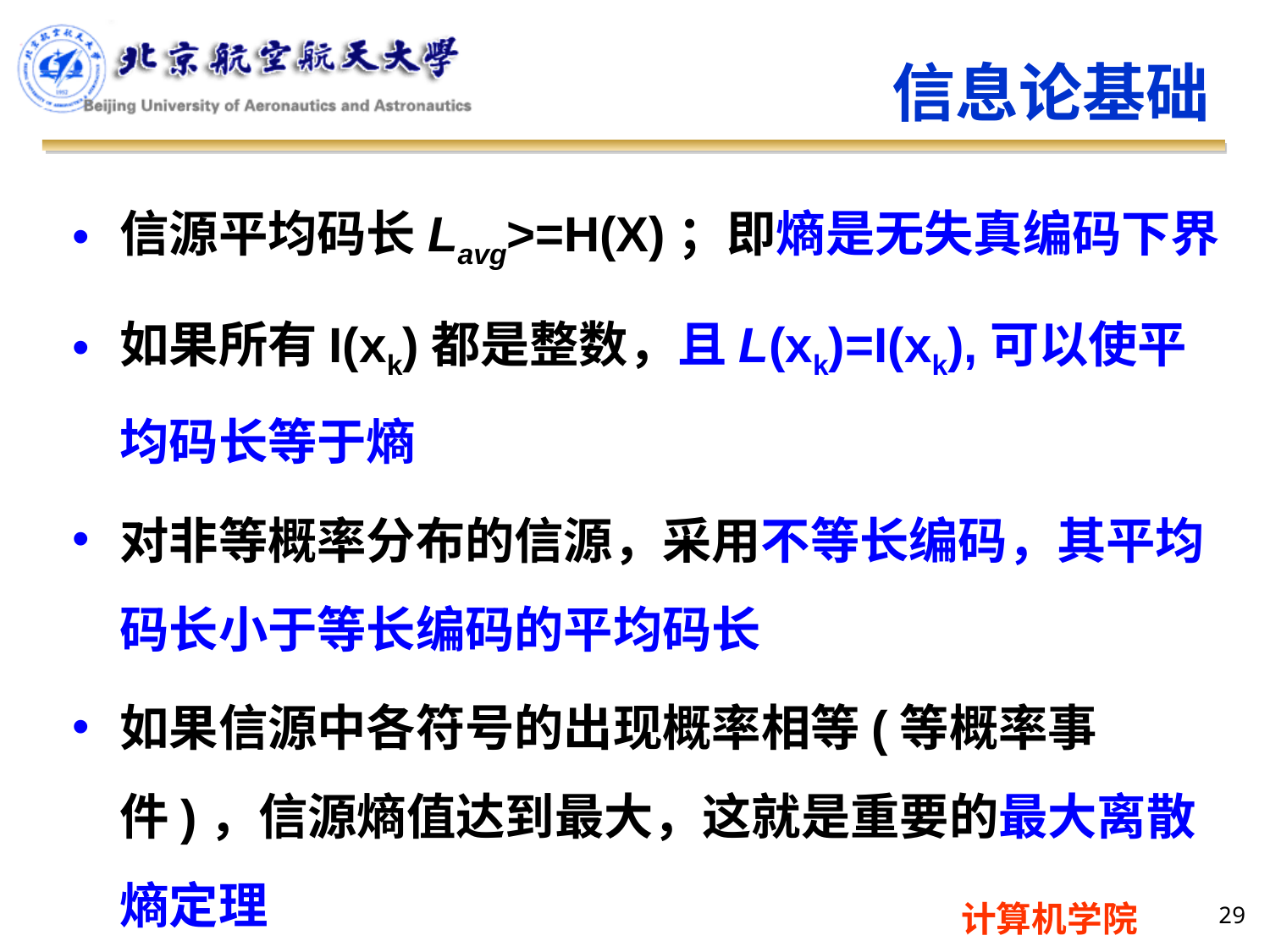

信息论基础
信源平均码长Lavg>=H(X)；即熵是无失真编码下界
如果所有I(xk)都是整数，且L(xk)=I(xk),可以使平均码长等于熵
对非等概率分布的信源，采用不等长编码，其平均码长小于等长编码的平均码长
如果信源中各符号的出现概率相等(等概率事件)，信源熵值达到最大，这就是重要的最大离散熵定理
29